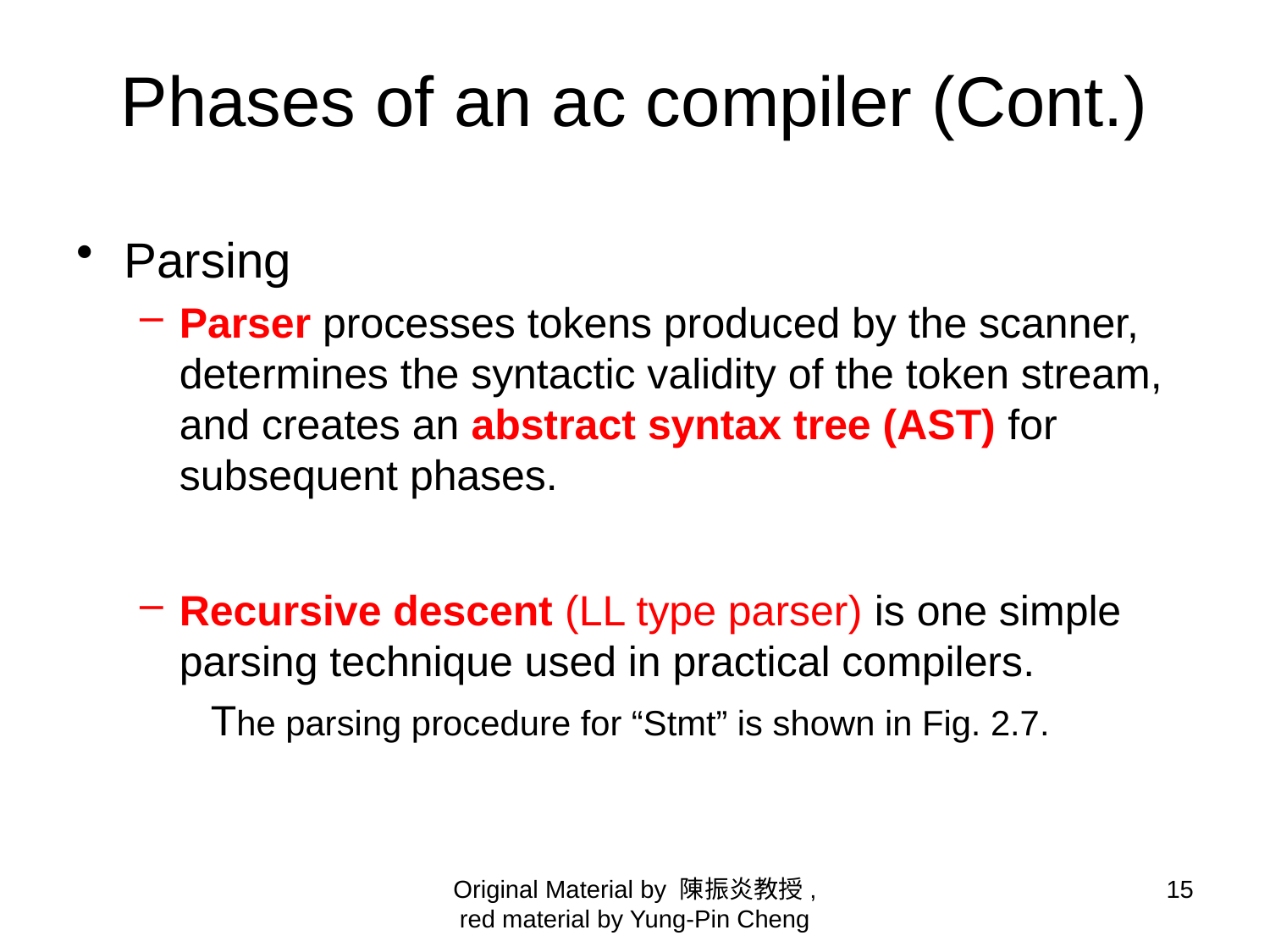

# Phases of an ac compiler (Cont.)
Parsing
Parser processes tokens produced by the scanner, determines the syntactic validity of the token stream, and creates an abstract syntax tree (AST) for subsequent phases.

Recursive descent (LL type parser) is one simple parsing technique used in practical compilers.
      The parsing procedure for “Stmt” is shown in Fig. 2.7.
Original Material by 陳振炎教授, red material by Yung-Pin Cheng
15